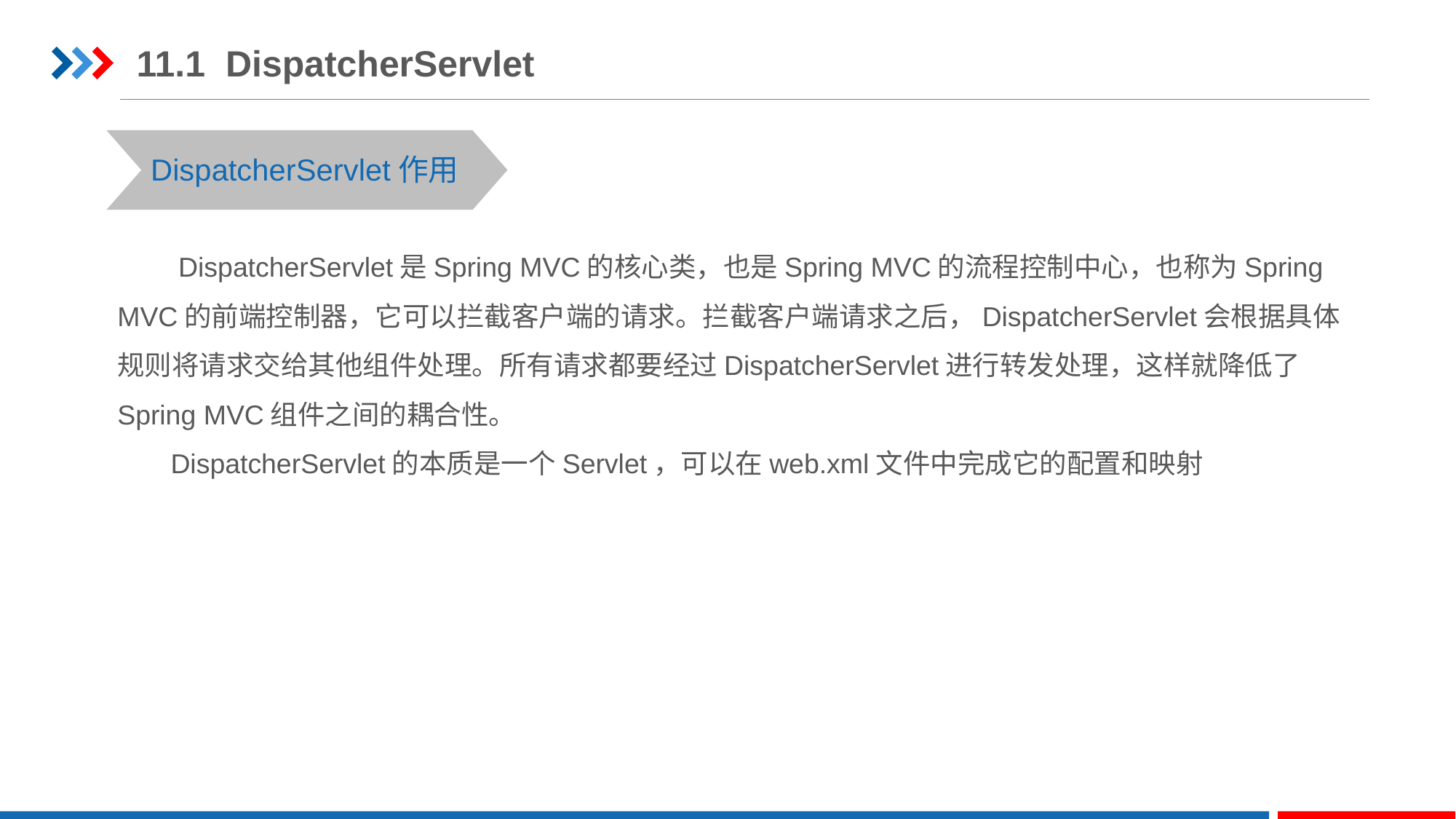

11.1  DispatcherServlet

DispatcherServlet作用
        DispatcherServlet是Spring MVC的核心类，也是Spring MVC的流程控制中心，也称为Spring MVC的前端控制器，它可以拦截客户端的请求。拦截客户端请求之后，DispatcherServlet会根据具体规则将请求交给其他组件处理。所有请求都要经过DispatcherServlet进行转发处理，这样就降低了Spring MVC组件之间的耦合性。
       DispatcherServlet的本质是一个Servlet，可以在web.xml文件中完成它的配置和映射